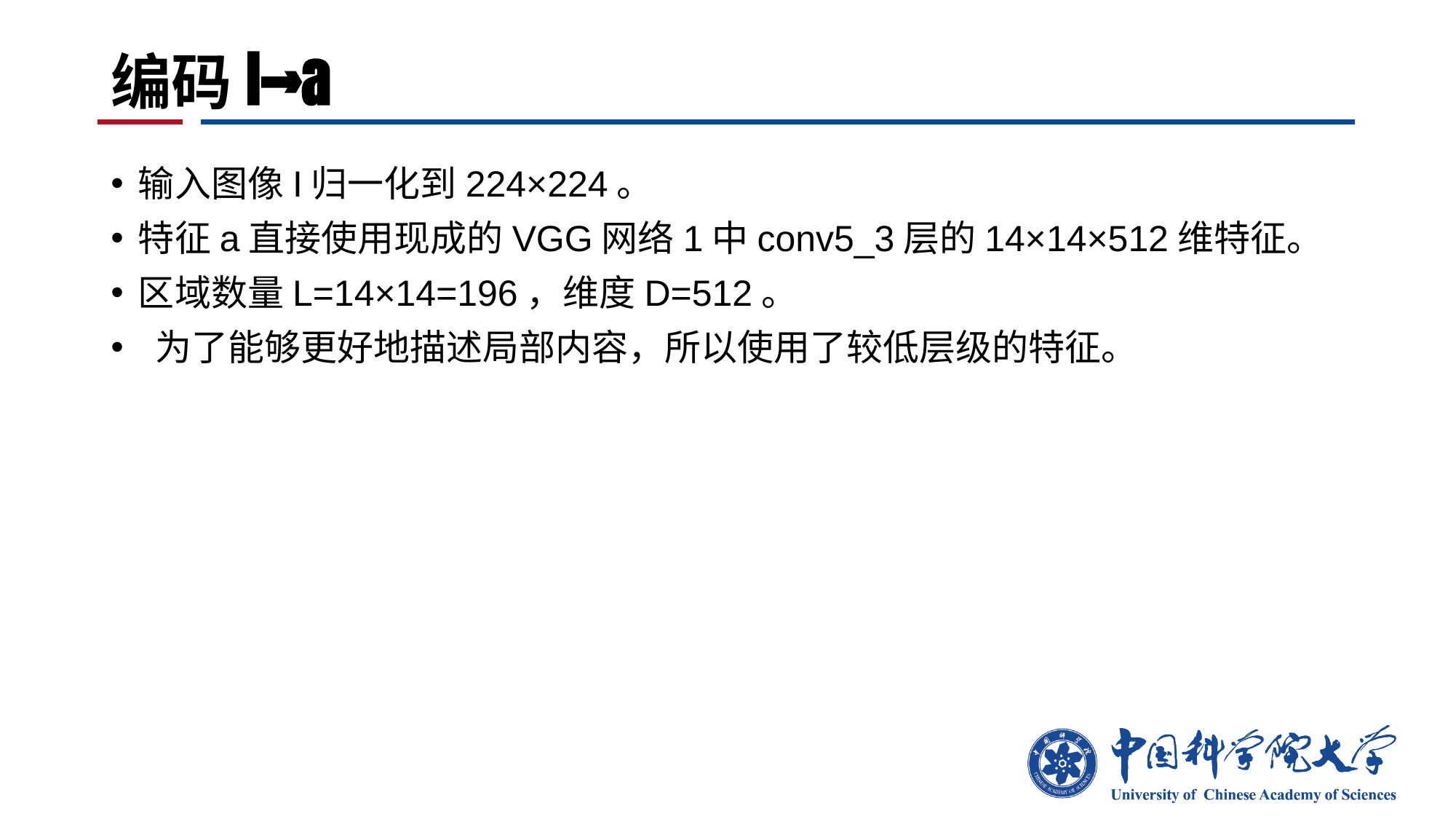

# 编码I→a
输入图像I归一化到224×224。
特征a直接使用现成的VGG网络1中conv5_3层的14×14×512维特征。
区域数量L=14×14=196，维度D=512。
 为了能够更好地描述局部内容，所以使用了较低层级的特征。